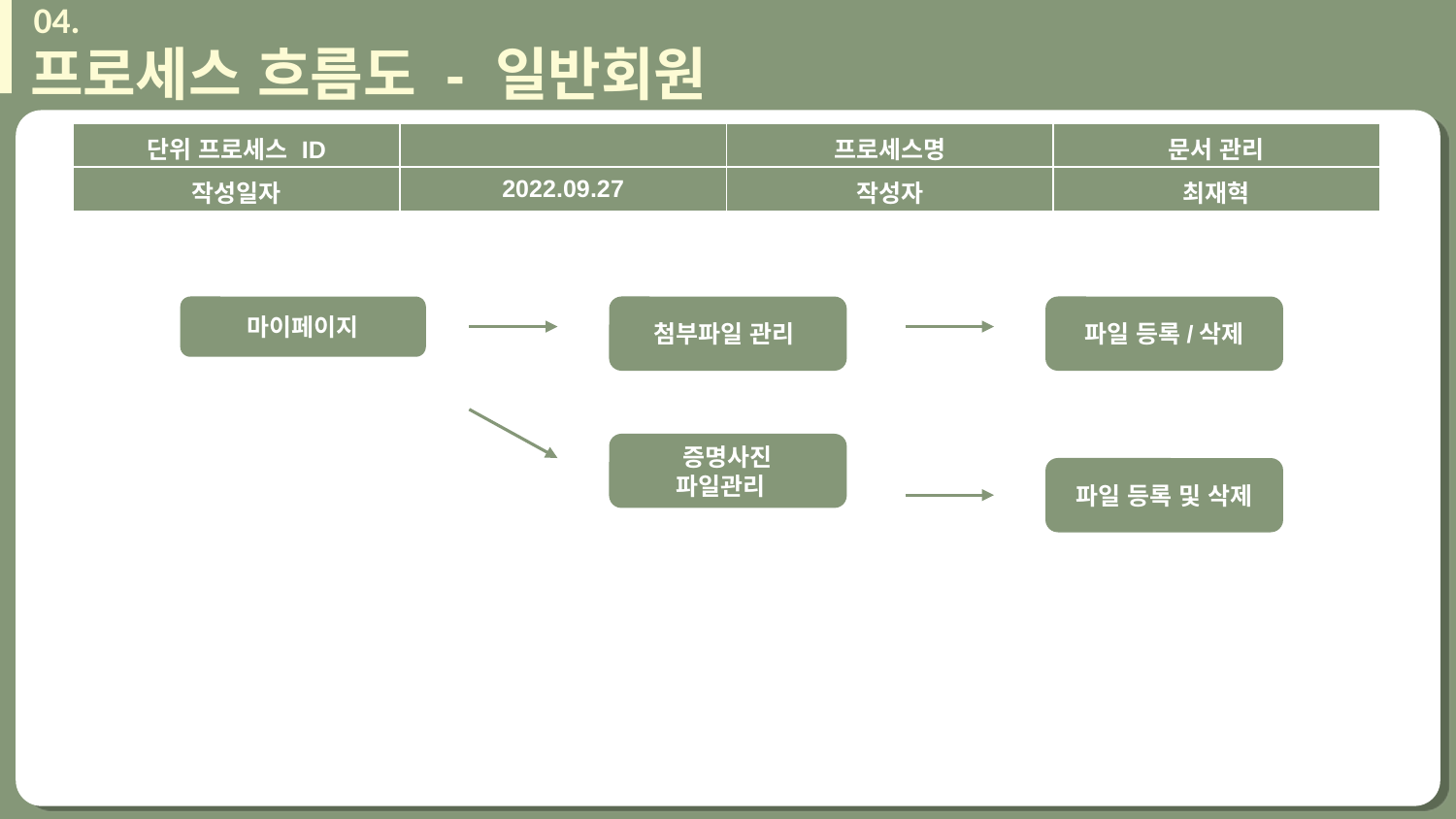

04.

프로세스 흐름도 - 일반회원
단위 프로세스 ID
| 단위 프로세스 ID |  | 프로세스명 | 문서 관리 |
| --- | --- | --- | --- |
| 작성일자 | 2022.09.27 | 작성자 | 최재혁 |

파일 등록/삭제
마이페이지
첨부파일 관리
증명사진
파일관리
파일 등록 및 삭제